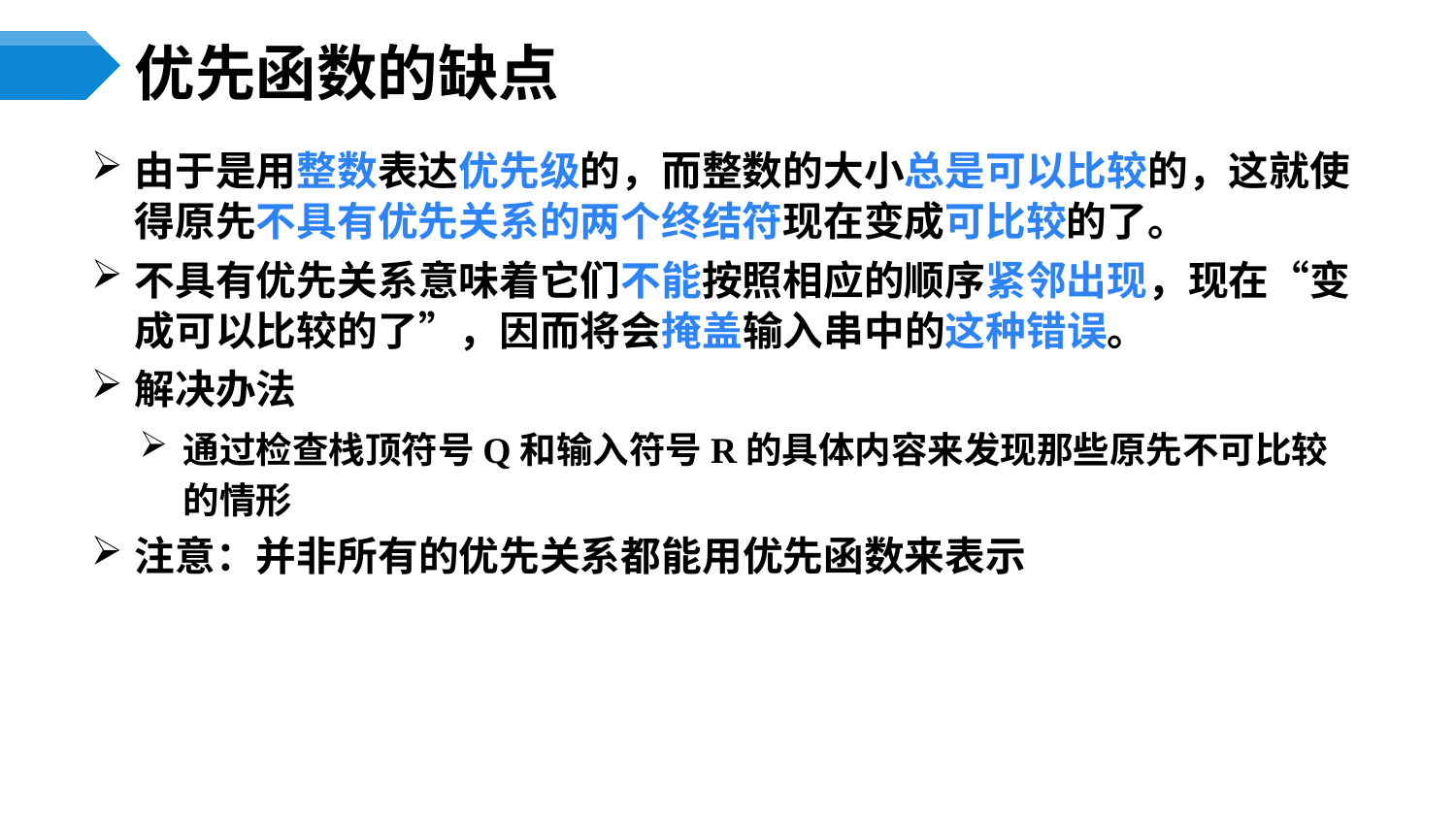

# 优先函数的缺点
由于是用整数表达优先级的，而整数的大小总是可以比较的，这就使得原先不具有优先关系的两个终结符现在变成可比较的了。
不具有优先关系意味着它们不能按照相应的顺序紧邻出现，现在“变成可以比较的了”，因而将会掩盖输入串中的这种错误。
解决办法
通过检查栈顶符号Q和输入符号R的具体内容来发现那些原先不可比较的情形
注意：并非所有的优先关系都能用优先函数来表示